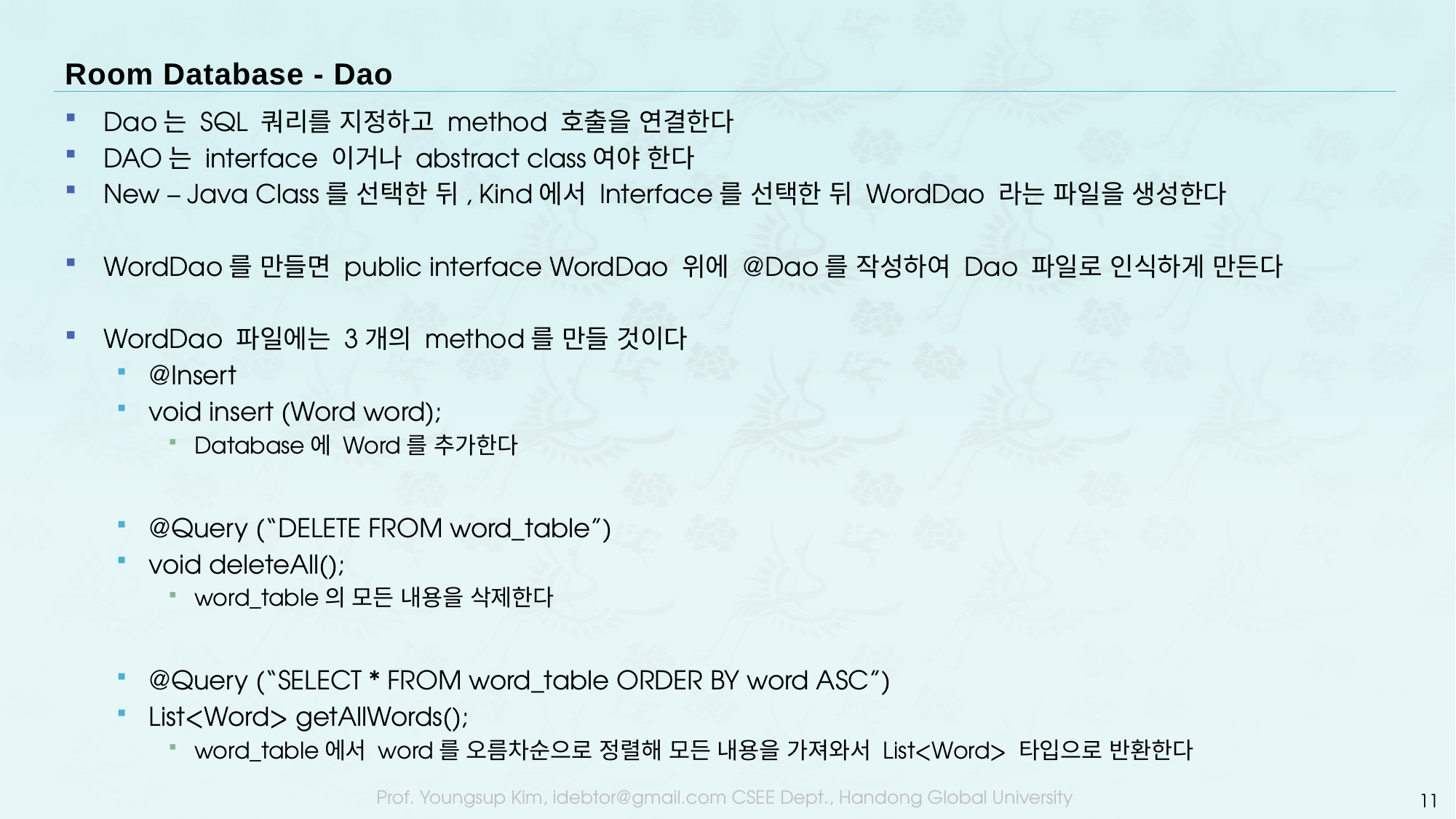

# Room Database - Dao
Dao는 SQL 쿼리를 지정하고 method 호출을 연결한다
DAO는 interface 이거나 abstract class여야 한다
New – Java Class를 선택한 뒤, Kind에서 Interface를 선택한 뒤 WordDao 라는 파일을 생성한다

WordDao를 만들면 public interface WordDao 위에 @Dao를 작성하여 Dao 파일로 인식하게 만든다

WordDao 파일에는 3개의 method를 만들 것이다
@Insert
void insert (Word word);
Database에 Word를 추가한다

@Query (“DELETE FROM word_table”)
void deleteAll();
word_table의 모든 내용을 삭제한다

@Query (“SELECT * FROM word_table ORDER BY word ASC”)
List<Word> getAllWords();
word_table에서 word를 오름차순으로 정렬해 모든 내용을 가져와서 List<Word> 타입으로 반환한다

11